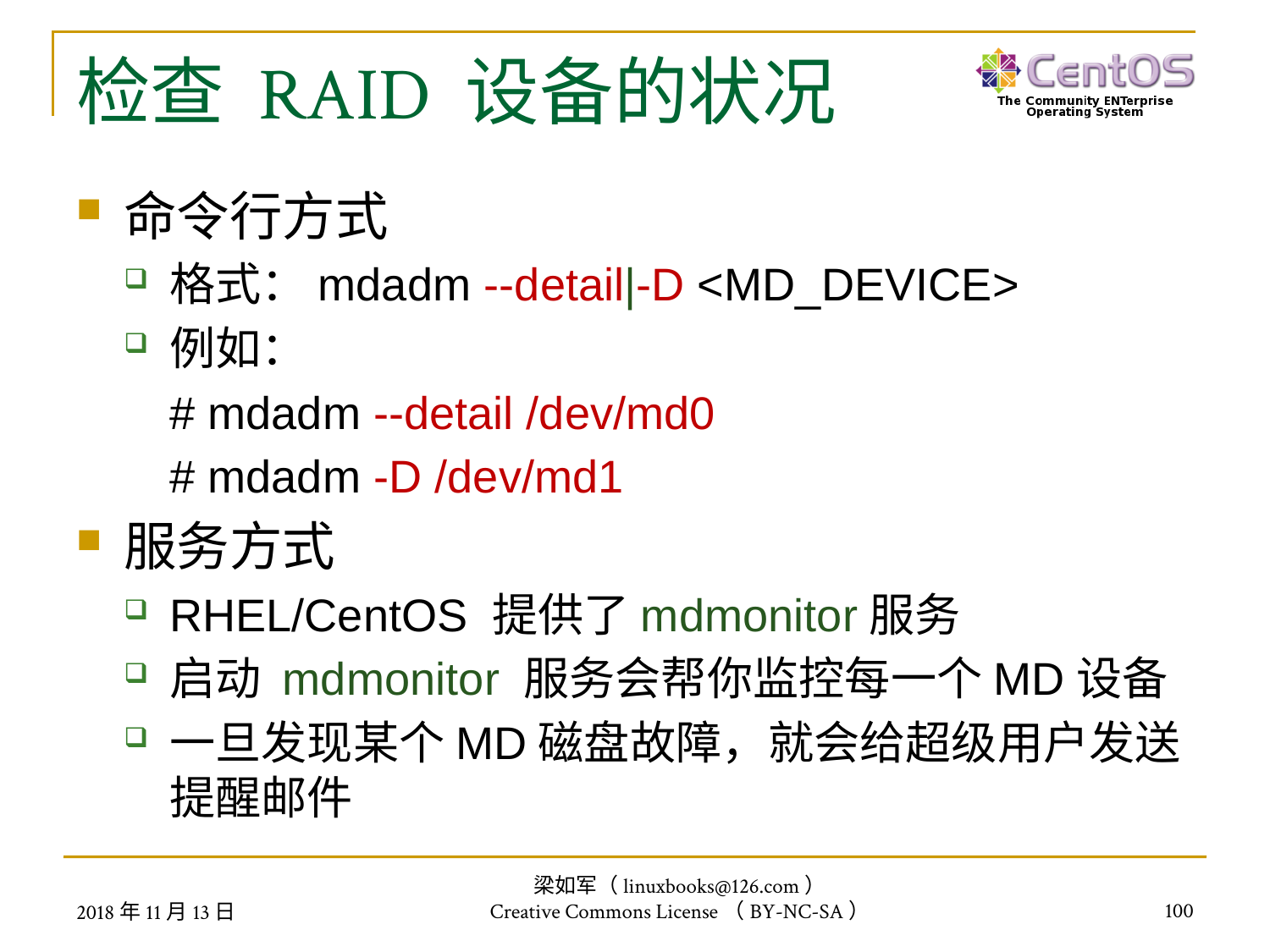

# 检查 RAID 设备的状况
命令行方式
格式：mdadm --detail|-D <MD_DEVICE>
例如：
	# mdadm --detail /dev/md0
	# mdadm -D /dev/md1
服务方式
RHEL/CentOS 提供了mdmonitor服务
启动 mdmonitor 服务会帮你监控每一个MD设备
一旦发现某个MD磁盘故障，就会给超级用户发送提醒邮件
梁如军（linuxbooks@126.com）
Creative Commons License（BY-NC-SA）
2018年11月13日
100